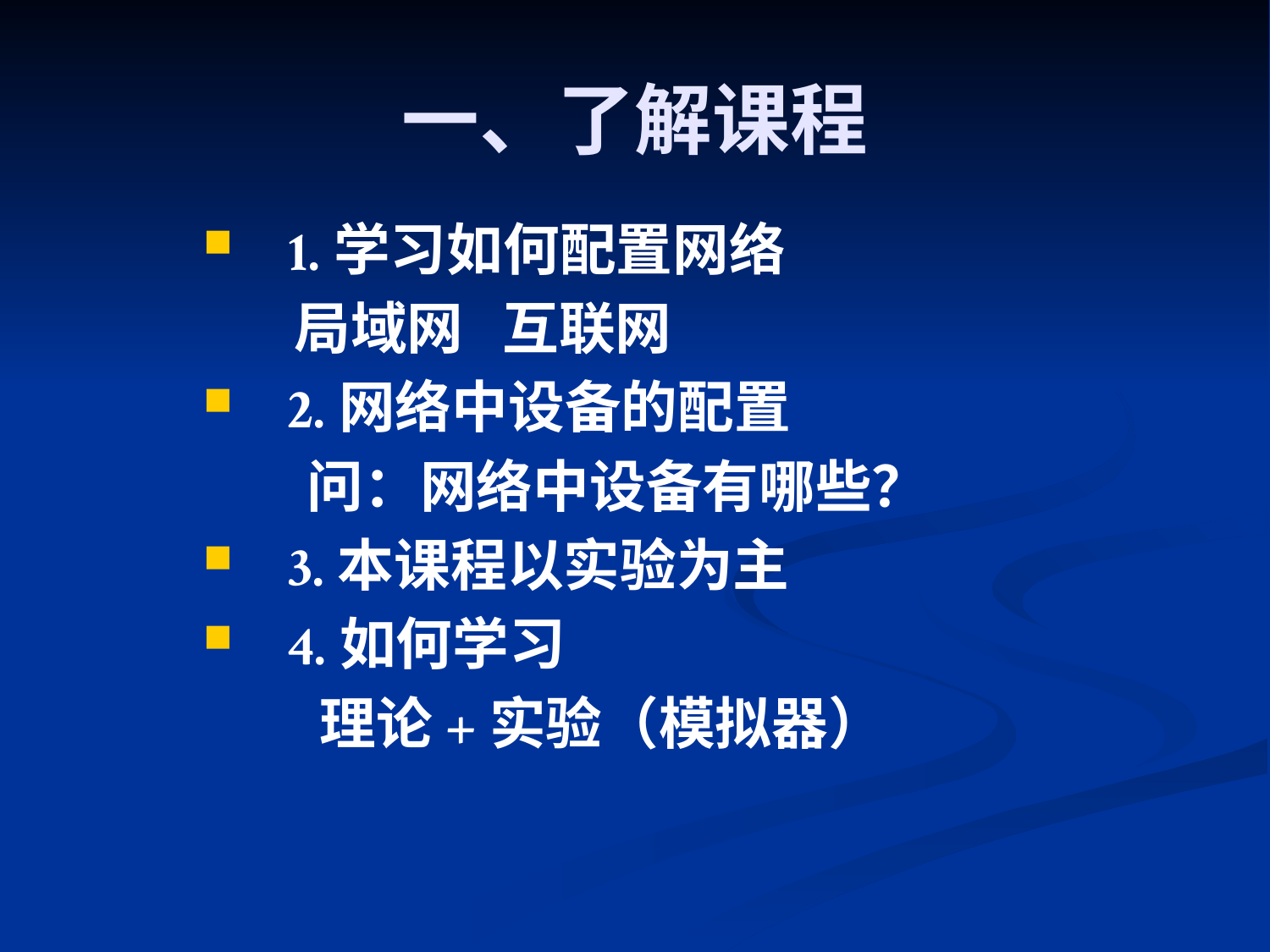

一、了解课程
1.学习如何配置网络
      局域网   互联网
2.网络中设备的配置
       问：网络中设备有哪些？
3.本课程以实验为主
4.如何学习
        理论+实验（模拟器）